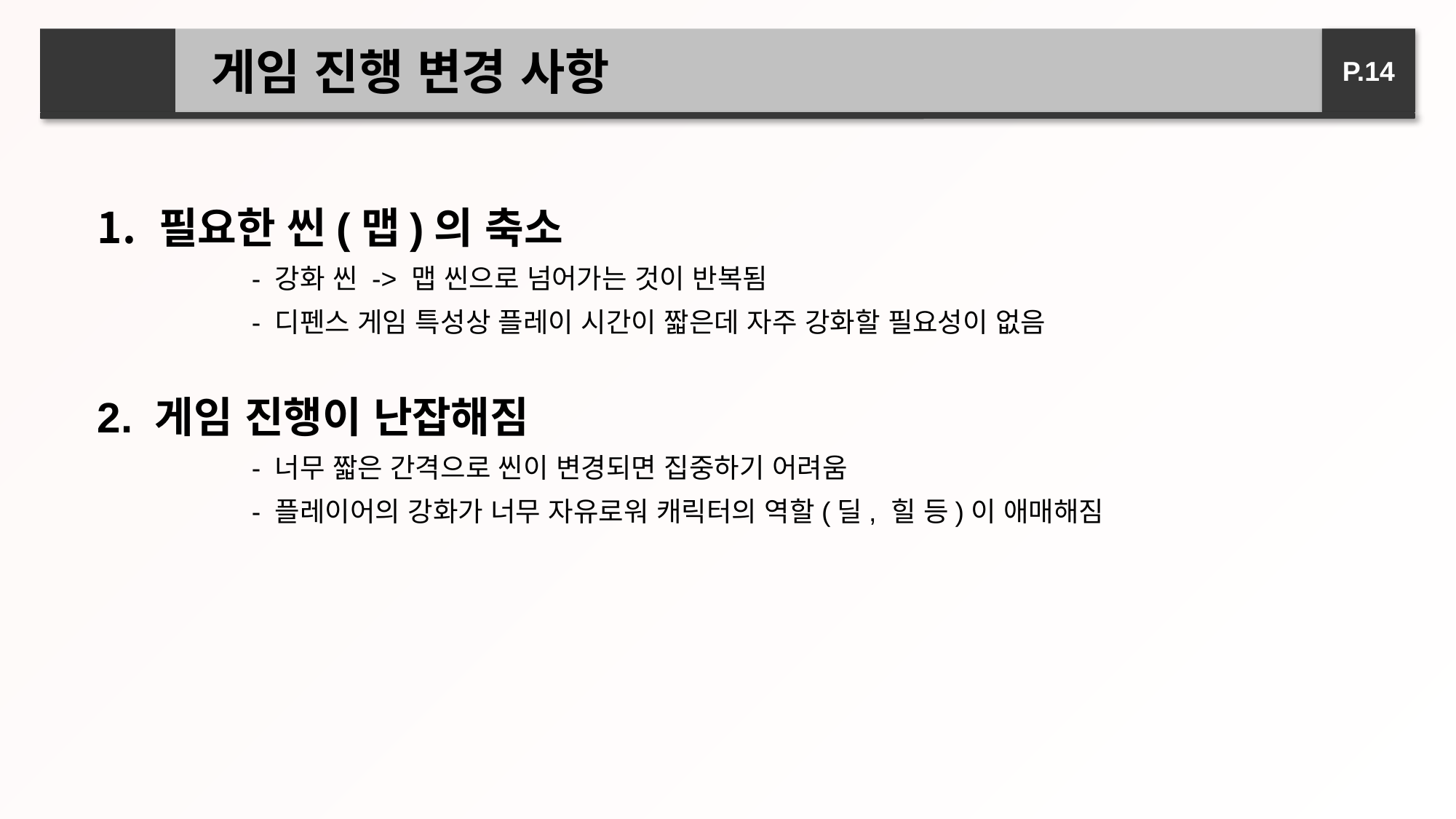

게임 진행 변경 사항
P.14

필요한 씬(맵)의 축소
     	　- 강화 씬 -> 맵 씬으로 넘어가는 것이 반복됨
 	　- 디펜스 게임 특성상 플레이 시간이 짧은데 자주 강화할 필요성이 없음

2. 게임 진행이 난잡해짐
     	　- 너무 짧은 간격으로 씬이 변경되면 집중하기 어려움
 	　- 플레이어의 강화가 너무 자유로워 캐릭터의 역할(딜, 힐 등)이 애매해짐